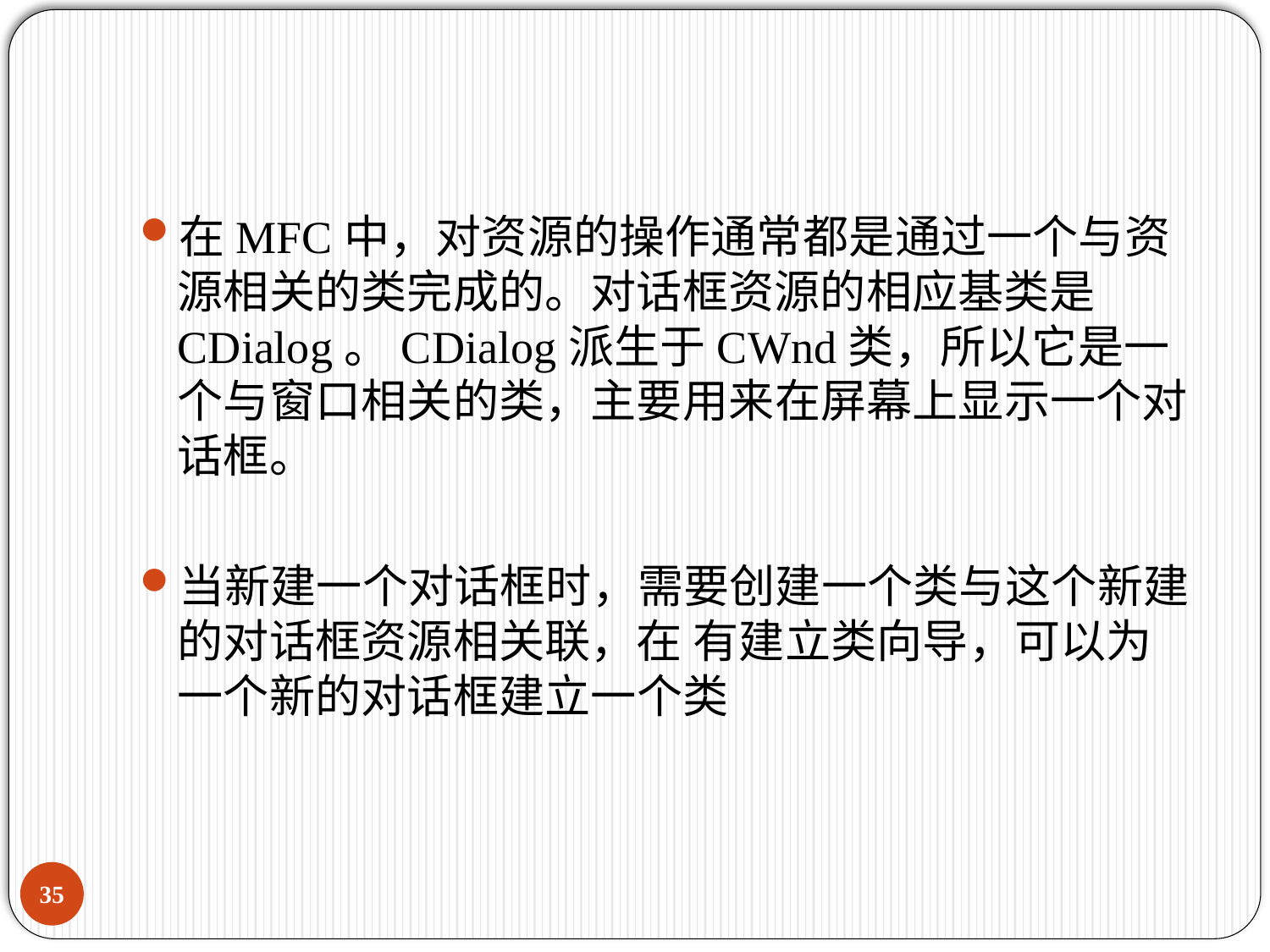

在MFC中，对资源的操作通常都是通过一个与资源相关的类完成的。对话框资源的相应基类是CDialog。CDialog派生于CWnd类，所以它是一个与窗口相关的类，主要用来在屏幕上显示一个对话框。

当新建一个对话框时，需要创建一个类与这个新建的对话框资源相关联，在 有建立类向导，可以为一个新的对话框建立一个类

35